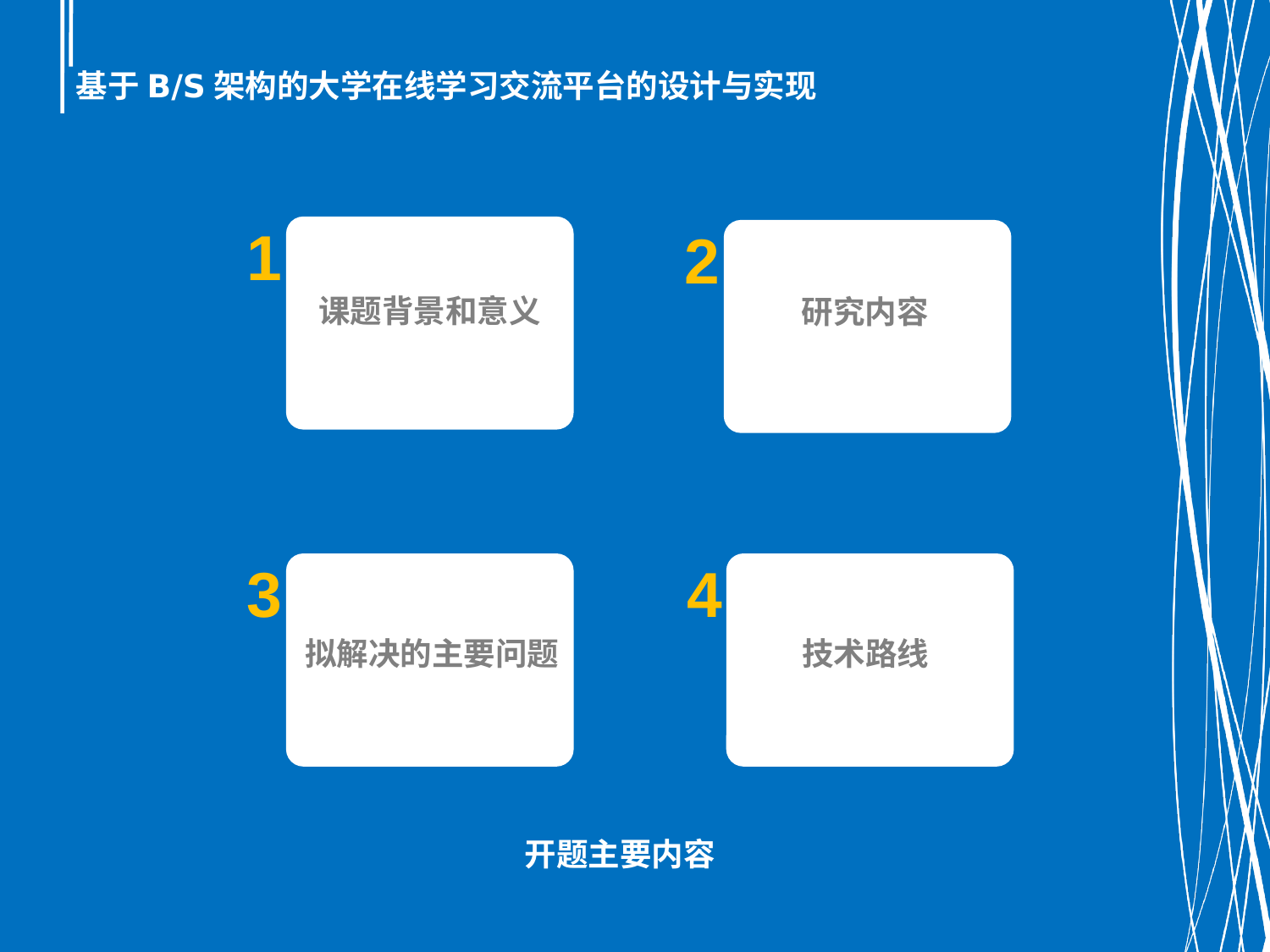

# 基于B/S架构的大学在线学习交流平台的设计与实现
1

课题背景和意义
2

研究内容
3

拟解决的主要问题
4

技术路线
开题主要内容